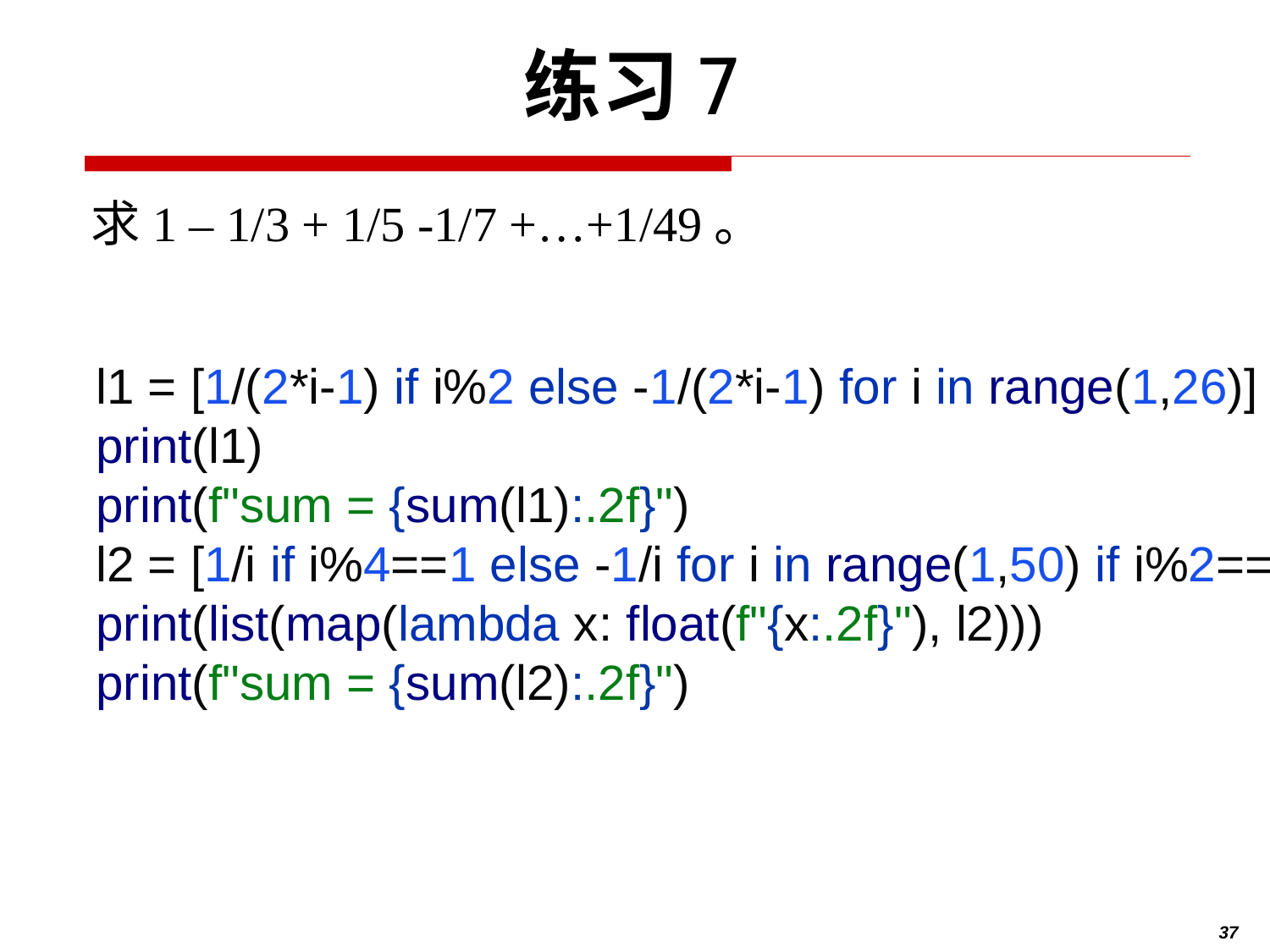

# 练习7
求1 – 1/3 + 1/5 -1/7 +…+1/49。
l1 = [1/(2*i-1) if i%2 else -1/(2*i-1) for i in range(1,26)]
print(l1)
print(f"sum = {sum(l1):.2f}")
l2 = [1/i if i%4==1 else -1/i for i in range(1,50) if i%2==1 ]
print(list(map(lambda x: float(f"{x:.2f}"), l2)))
print(f"sum = {sum(l2):.2f}")
37